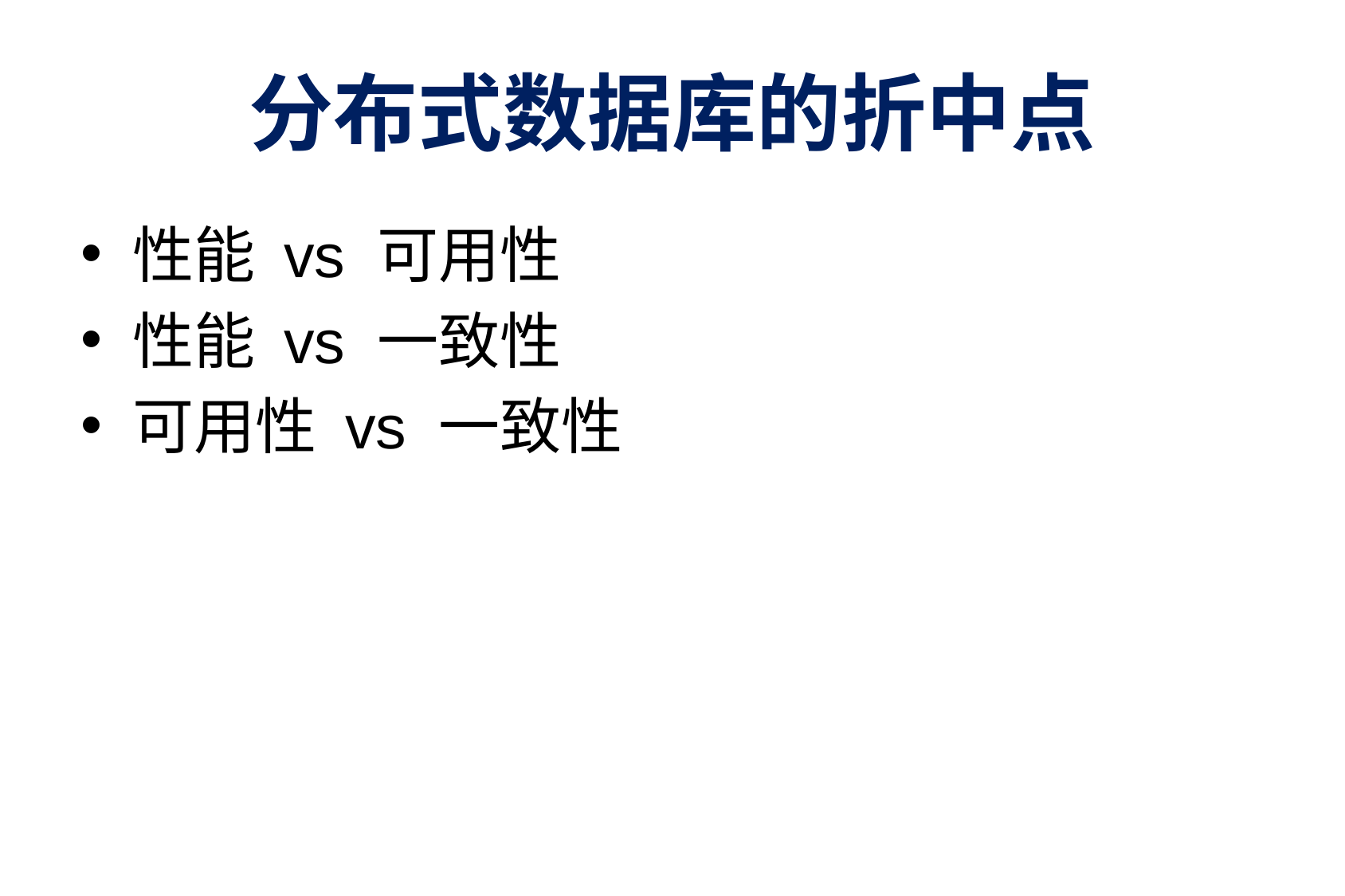

# 分布式数据库的折中点
性能 vs 可用性
性能 vs 一致性
可用性 vs 一致性